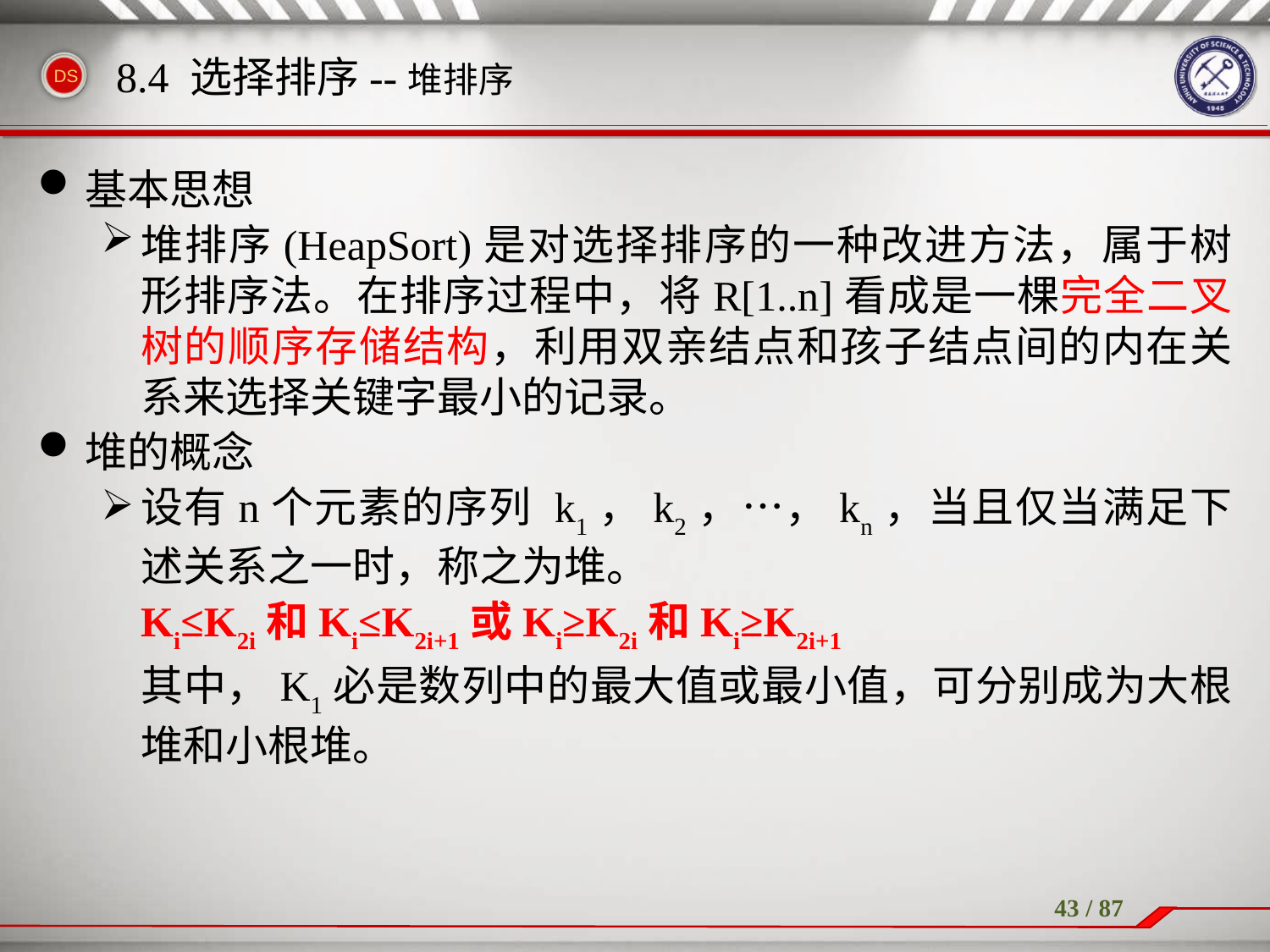

基本思想
堆排序(HeapSort)是对选择排序的一种改进方法，属于树形排序法。在排序过程中，将R[1..n]看成是一棵完全二叉树的顺序存储结构，利用双亲结点和孩子结点间的内在关系来选择关键字最小的记录。
堆的概念
设有n个元素的序列 k1，k2，…，kn，当且仅当满足下述关系之一时，称之为堆。
	Ki≤K2i和Ki≤K2i+1或Ki≥K2i和Ki≥K2i+1
	其中，K1必是数列中的最大值或最小值，可分别成为大根堆和小根堆。

8.4 选择排序--堆排序